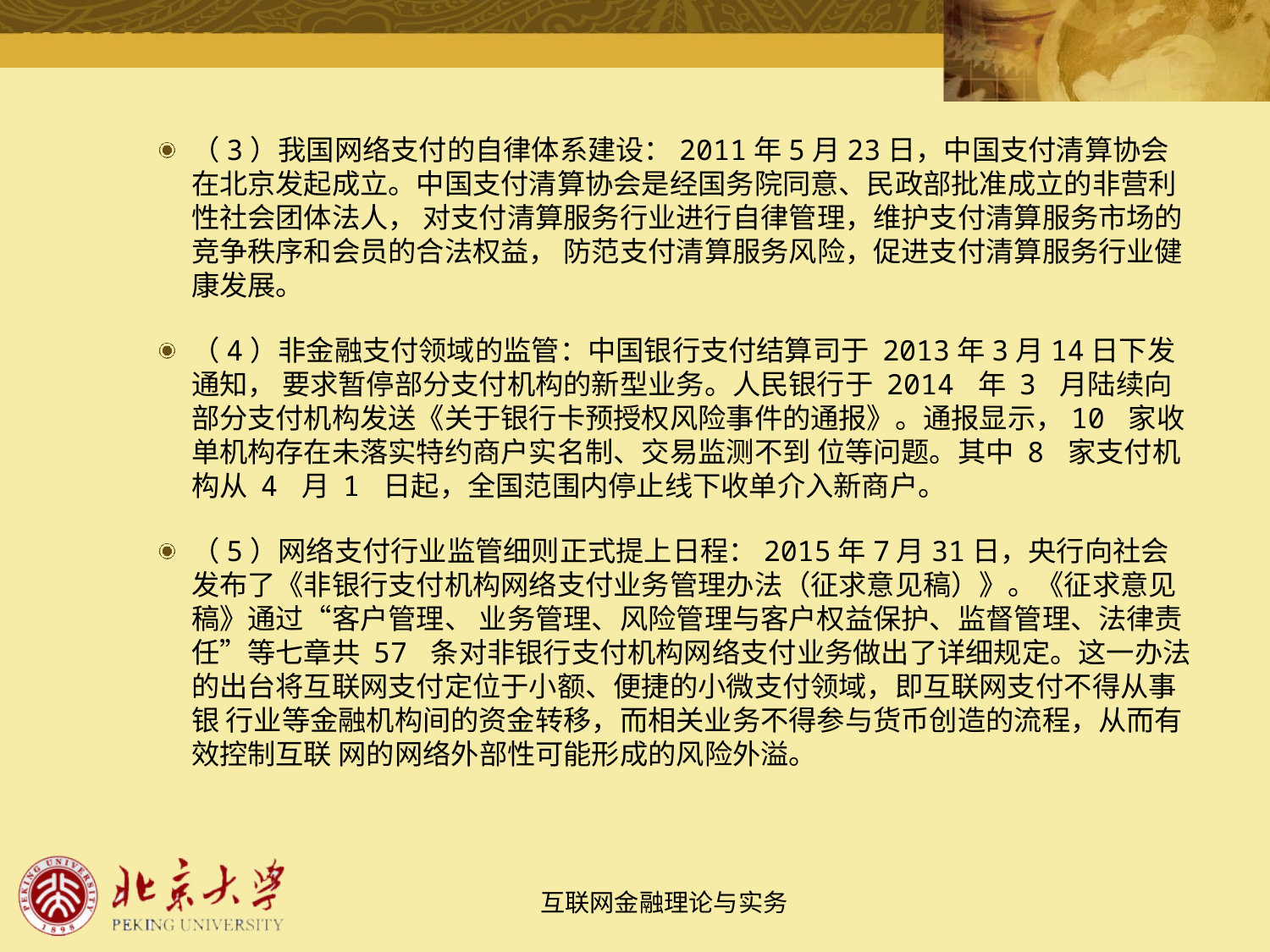

（3）我国网络支付的自律体系建设：2011年5月23日，中国支付清算协会在北京发起成立。中国支付清算协会是经国务院同意、民政部批准成立的非营利性社会团体法人， 对支付清算服务行业进行自律管理，维护支付清算服务市场的竞争秩序和会员的合法权益， 防范支付清算服务风险，促进支付清算服务行业健康发展。
（4）非金融支付领域的监管：中国银行支付结算司于 2013年3月14日下发通知， 要求暂停部分支付机构的新型业务。人民银行于 2014 年 3 月陆续向部分支付机构发送《关于银行卡预授权风险事件的通报》。通报显示，10 家收单机构存在未落实特约商户实名制、交易监测不到 位等问题。其中 8 家支付机构从 4 月 1 日起，全国范围内停止线下收单介入新商户。
（5）网络支付行业监管细则正式提上日程：2015年7月31日，央行向社会发布了《非银行支付机构网络支付业务管理办法（征求意见稿）》。《征求意见稿》通过“客户管理、 业务管理、风险管理与客户权益保护、监督管理、法律责任”等七章共 57 条对非银行支付机构网络支付业务做出了详细规定。这一办法的出台将互联网支付定位于小额、便捷的小微支付领域，即互联网支付不得从事银 行业等金融机构间的资金转移，而相关业务不得参与货币创造的流程，从而有效控制互联 网的网络外部性可能形成的风险外溢。